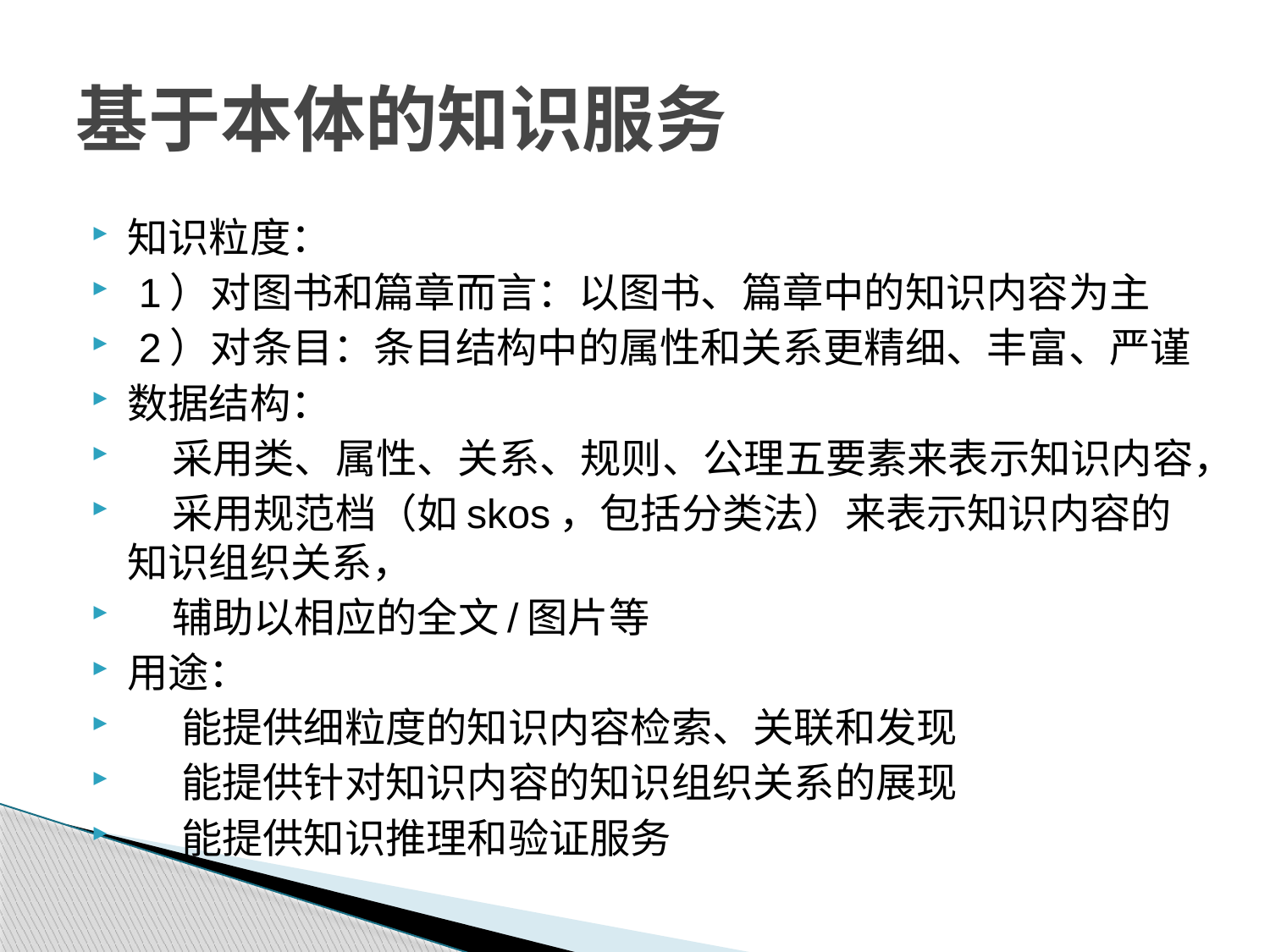

# 基于本体的知识服务
知识粒度：
 1）对图书和篇章而言：以图书、篇章中的知识内容为主
 2）对条目：条目结构中的属性和关系更精细、丰富、严谨
数据结构：
    采用类、属性、关系、规则、公理五要素来表示知识内容，
    采用规范档（如skos，包括分类法）来表示知识内容的知识组织关系，
    辅助以相应的全文/图片等
用途：
     能提供细粒度的知识内容检索、关联和发现
     能提供针对知识内容的知识组织关系的展现
     能提供知识推理和验证服务